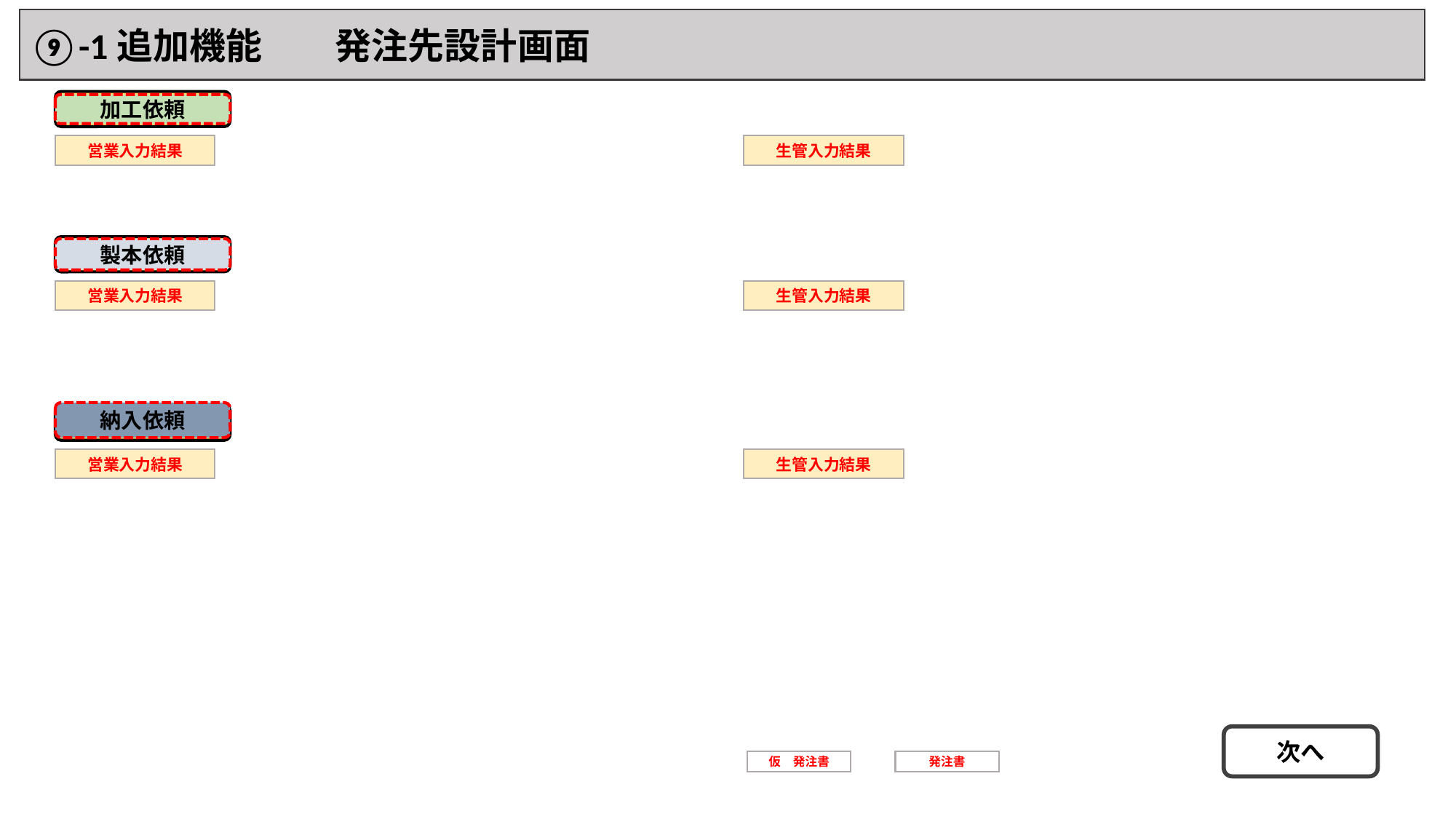

⑨-1追加機能　　発注先設計画面
印刷情報
加工依頼
営業入力結果
生管入力結果
製本情報
製本依頼
営業入力結果
生管入力結果
納入依頼
納入情報
営業入力結果
生管入力結果
次へ
仮　発注書
発注書